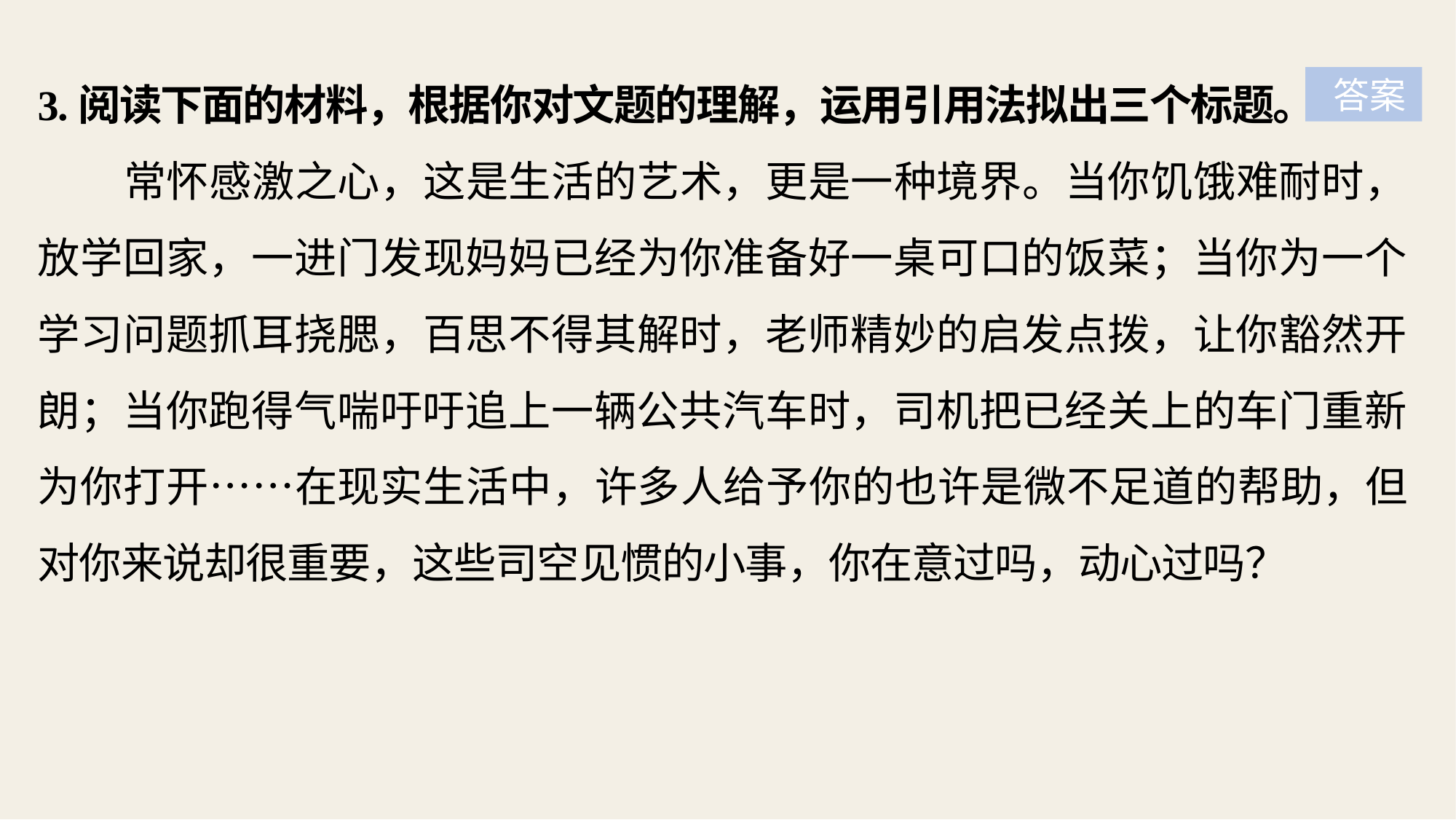

3.阅读下面的材料，根据你对文题的理解，运用引用法拟出三个标题。
常怀感激之心，这是生活的艺术，更是一种境界。当你饥饿难耐时，放学回家，一进门发现妈妈已经为你准备好一桌可口的饭菜；当你为一个学习问题抓耳挠腮，百思不得其解时，老师精妙的启发点拨，让你豁然开朗；当你跑得气喘吁吁追上一辆公共汽车时，司机把已经关上的车门重新为你打开……在现实生活中，许多人给予你的也许是微不足道的帮助，但对你来说却很重要，这些司空见惯的小事，你在意过吗，动心过吗？
 答案